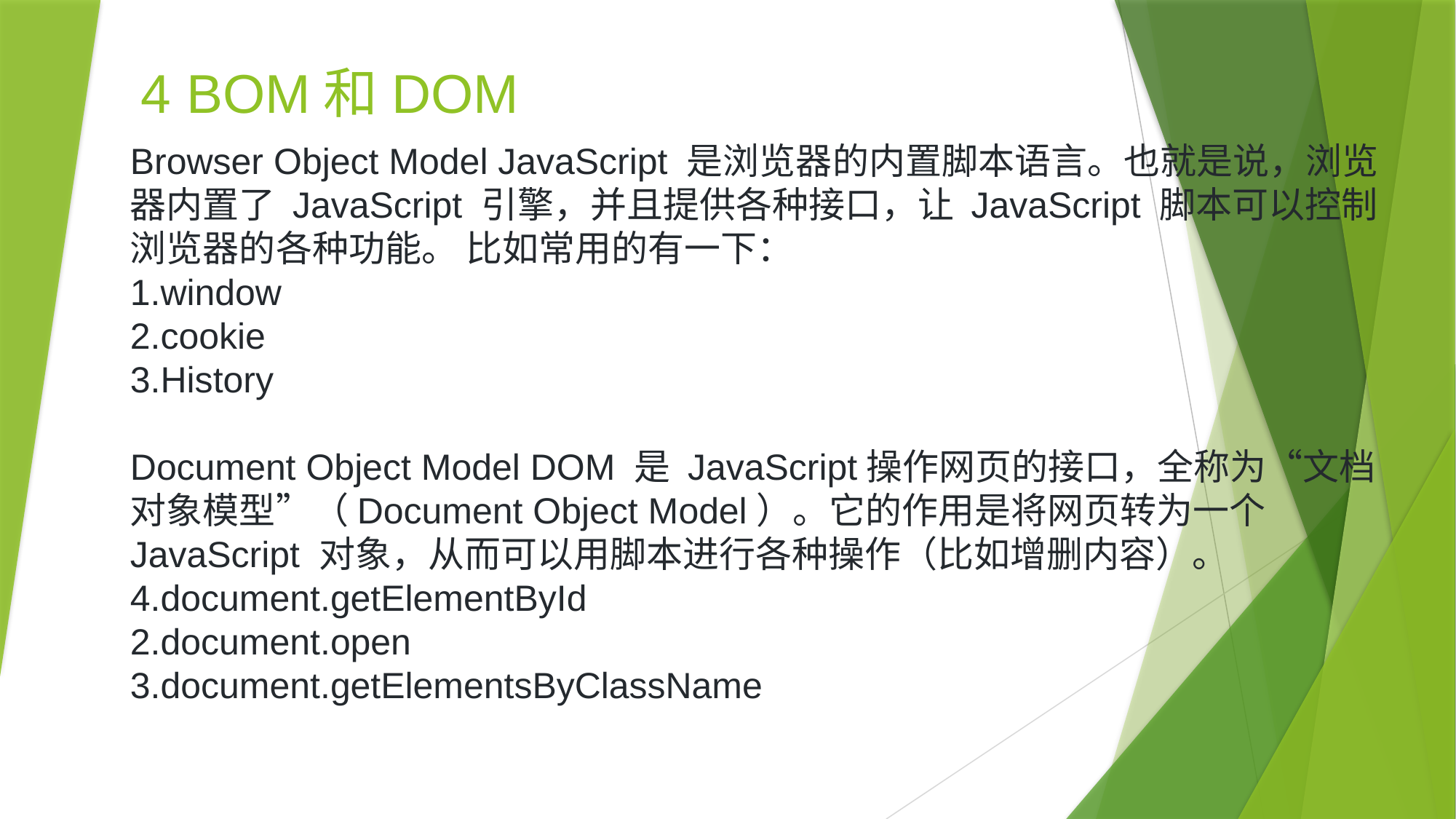

# 4 BOM和DOM
Browser Object Model JavaScript 是浏览器的内置脚本语言。也就是说，浏览器内置了 JavaScript 引擎，并且提供各种接口，让 JavaScript 脚本可以控制浏览器的各种功能。 比如常用的有一下：
window
cookie
History

Document Object Model DOM 是 JavaScript操作网页的接口，全称为“文档对象模型”（Document Object Model）。它的作用是将网页转为一个 JavaScript 对象，从而可以用脚本进行各种操作（比如增删内容）。
document.getElementById
document.open
document.getElementsByClassName